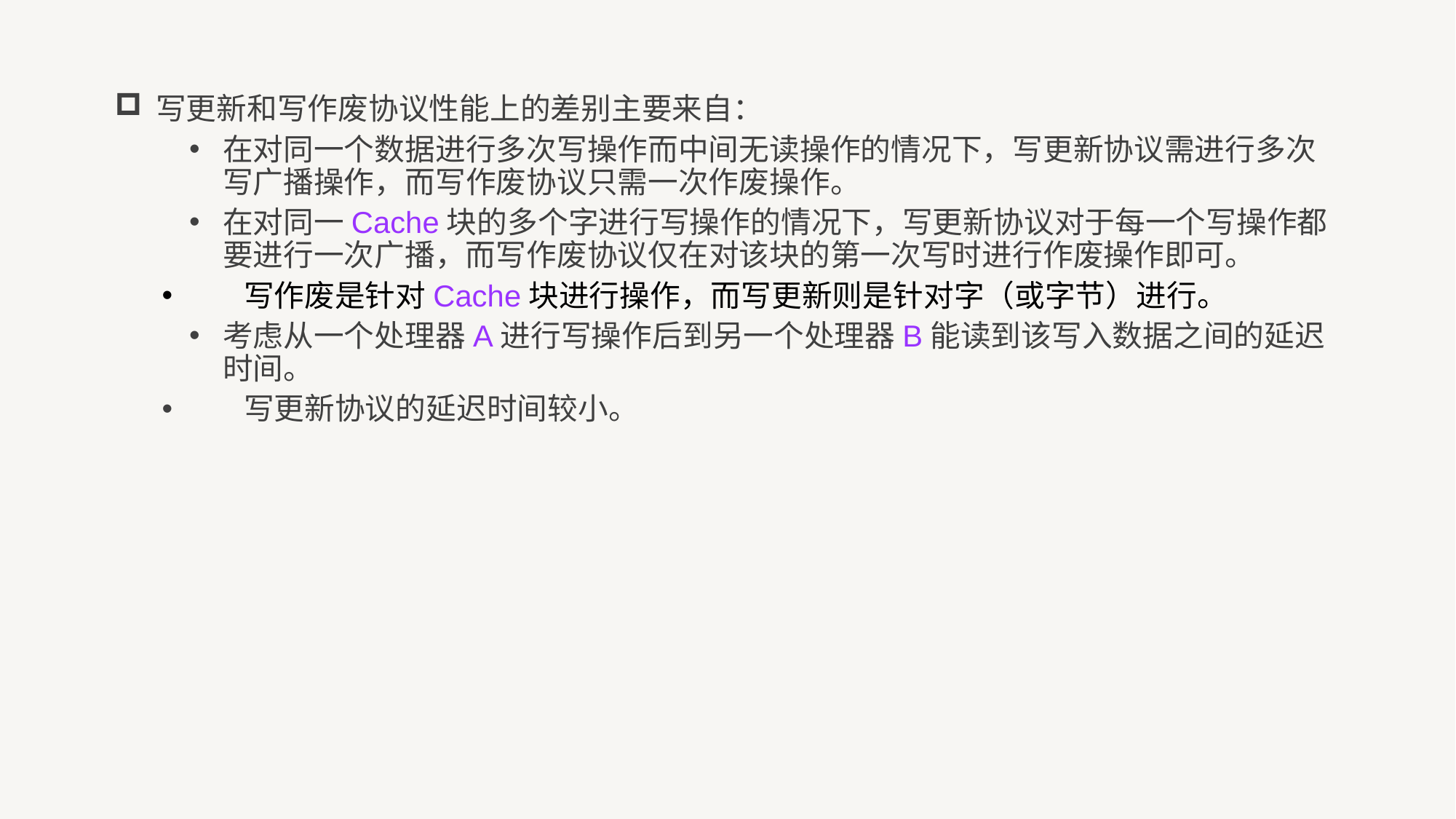

写更新和写作废协议性能上的差别主要来自：
在对同一个数据进行多次写操作而中间无读操作的情况下，写更新协议需进行多次写广播操作，而写作废协议只需一次作废操作。
在对同一Cache块的多个字进行写操作的情况下，写更新协议对于每一个写操作都要进行一次广播，而写作废协议仅在对该块的第一次写时进行作废操作即可。
       写作废是针对Cache块进行操作，而写更新则是针对字（或字节）进行。
考虑从一个处理器A进行写操作后到另一个处理器B能读到该写入数据之间的延迟时间。
       写更新协议的延迟时间较小。